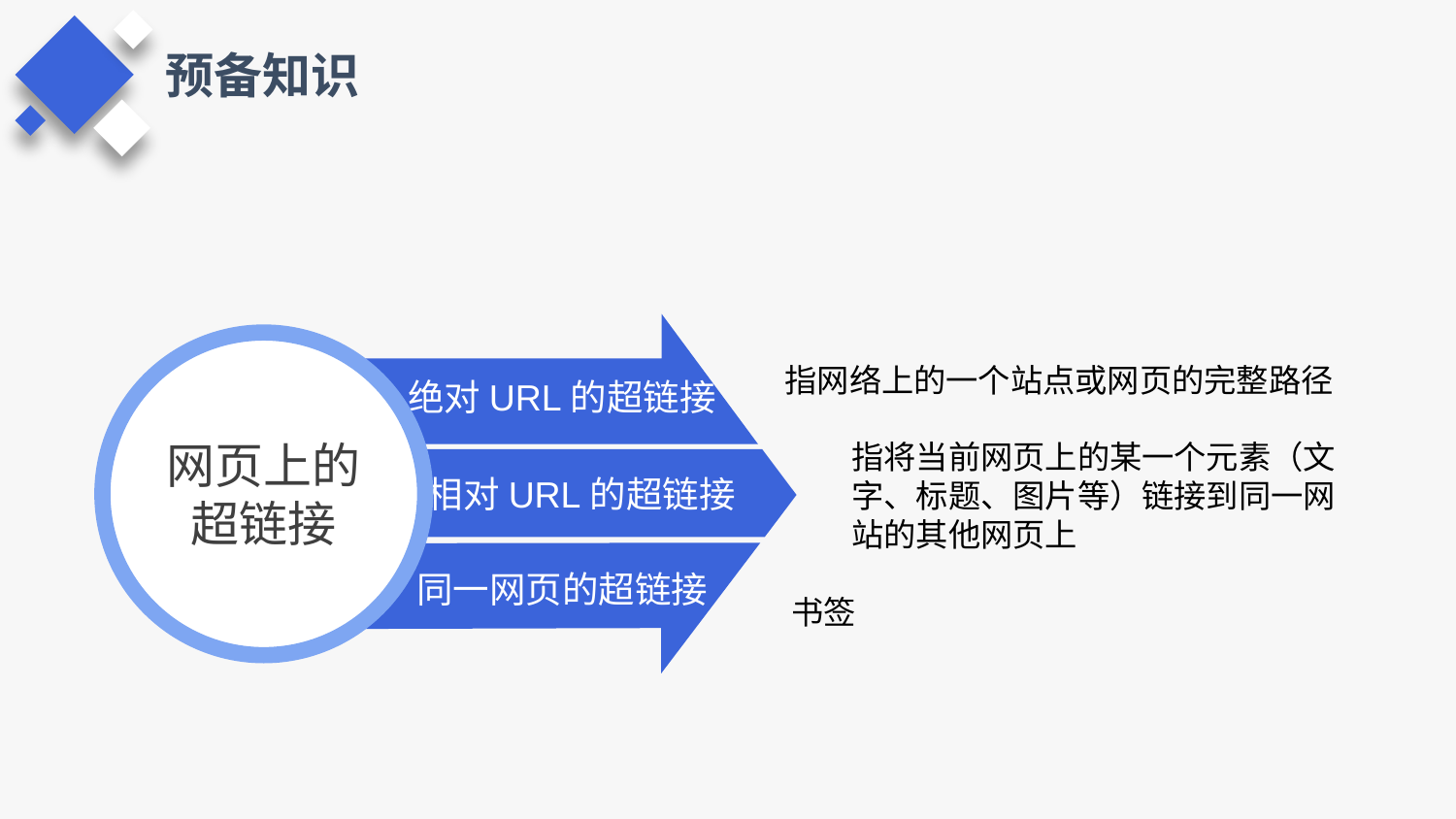

预备知识

绝对URL的超链接
网页上的超链接
指网络上的一个站点或网页的完整路径
指将当前网页上的某一个元素（文字、标题、图片等）链接到同一网站的其他网页上
相对URL的超链接
同一网页的超链接
书签